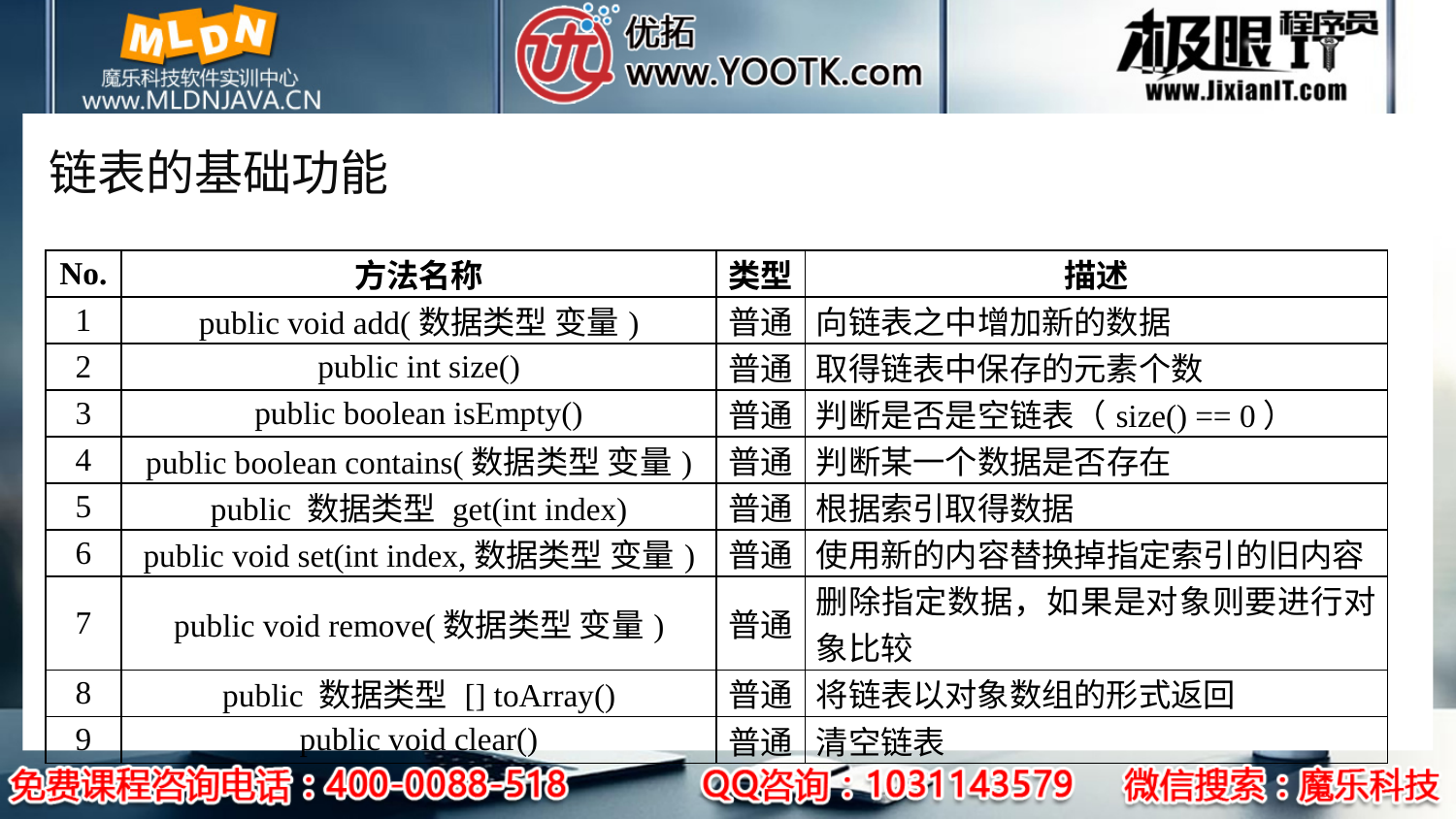

# 链表的基础功能
| No. | 方法名称 | 类型 | 描述 |
| --- | --- | --- | --- |
| 1 | public void add(数据类型 变量) | 普通 | 向链表之中增加新的数据 |
| 2 | public int size() | 普通 | 取得链表中保存的元素个数 |
| 3 | public boolean isEmpty() | 普通 | 判断是否是空链表（size() == 0） |
| 4 | public boolean contains(数据类型 变量) | 普通 | 判断某一个数据是否存在 |
| 5 | public 数据类型 get(int index) | 普通 | 根据索引取得数据 |
| 6 | public void set(int index,数据类型 变量) | 普通 | 使用新的内容替换掉指定索引的旧内容 |
| 7 | public void remove(数据类型 变量) | 普通 | 删除指定数据，如果是对象则要进行对象比较 |
| 8 | public 数据类型 [] toArray() | 普通 | 将链表以对象数组的形式返回 |
| 9 | public void clear() | 普通 | 清空链表 |